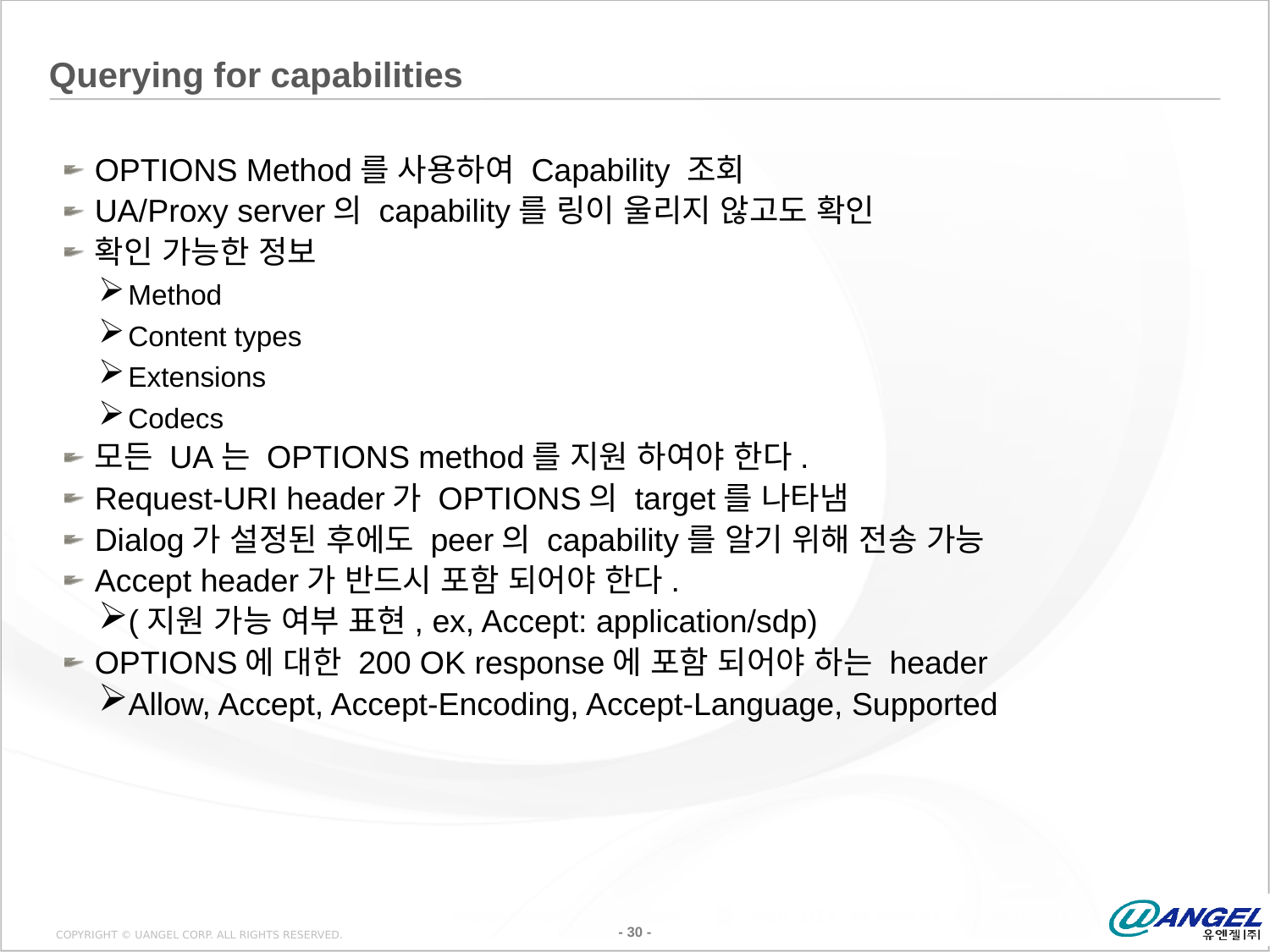

# Querying for capabilities
OPTIONS Method를 사용하여 Capability 조회
UA/Proxy server의 capability를 링이 울리지 않고도 확인
확인 가능한 정보
Method
Content types
Extensions
Codecs
모든 UA는 OPTIONS method를 지원 하여야 한다.
Request-URI header가 OPTIONS의 target를 나타냄
Dialog가 설정된 후에도 peer의 capability를 알기 위해 전송 가능
Accept header가 반드시 포함 되어야 한다.
(지원 가능 여부 표현, ex, Accept: application/sdp)
OPTIONS에 대한 200 OK response에 포함 되어야 하는 header
Allow, Accept, Accept-Encoding, Accept-Language, Supported